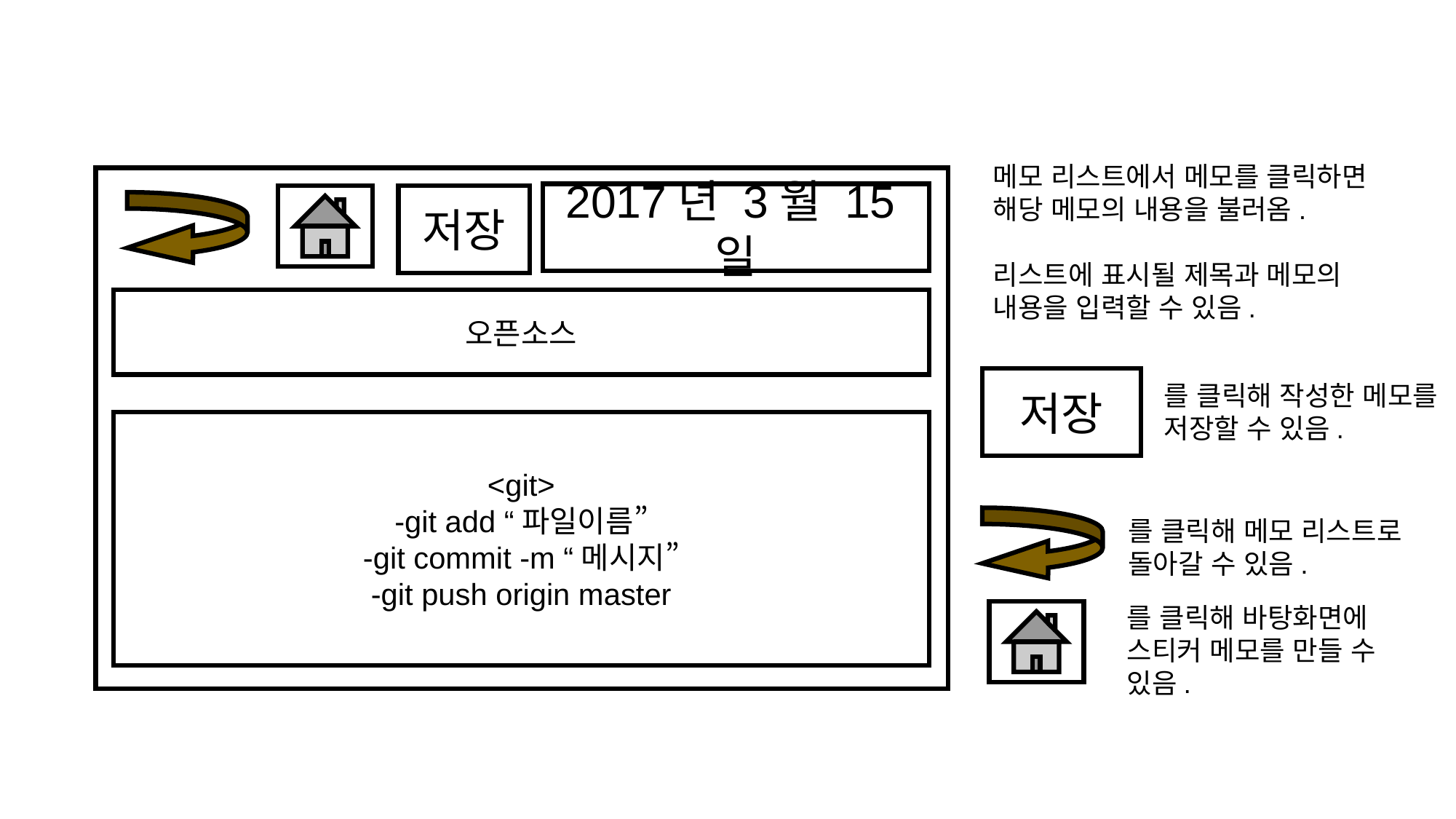

메모 리스트에서 메모를 클릭하면 해당 메모의 내용을 불러옴.

리스트에 표시될 제목과 메모의 내용을 입력할 수 있음.

2017년 3월 15일
저장
오픈소스
저장
<git>
-git add “파일이름”
-git commit -m “메시지”
-git push origin master

를 클릭해 작성한 메모를 저장할 수 있음.

를 클릭해 메모 리스트로 돌아갈 수 있음.
를 클릭해 바탕화면에 스티커 메모를 만들 수 있음.